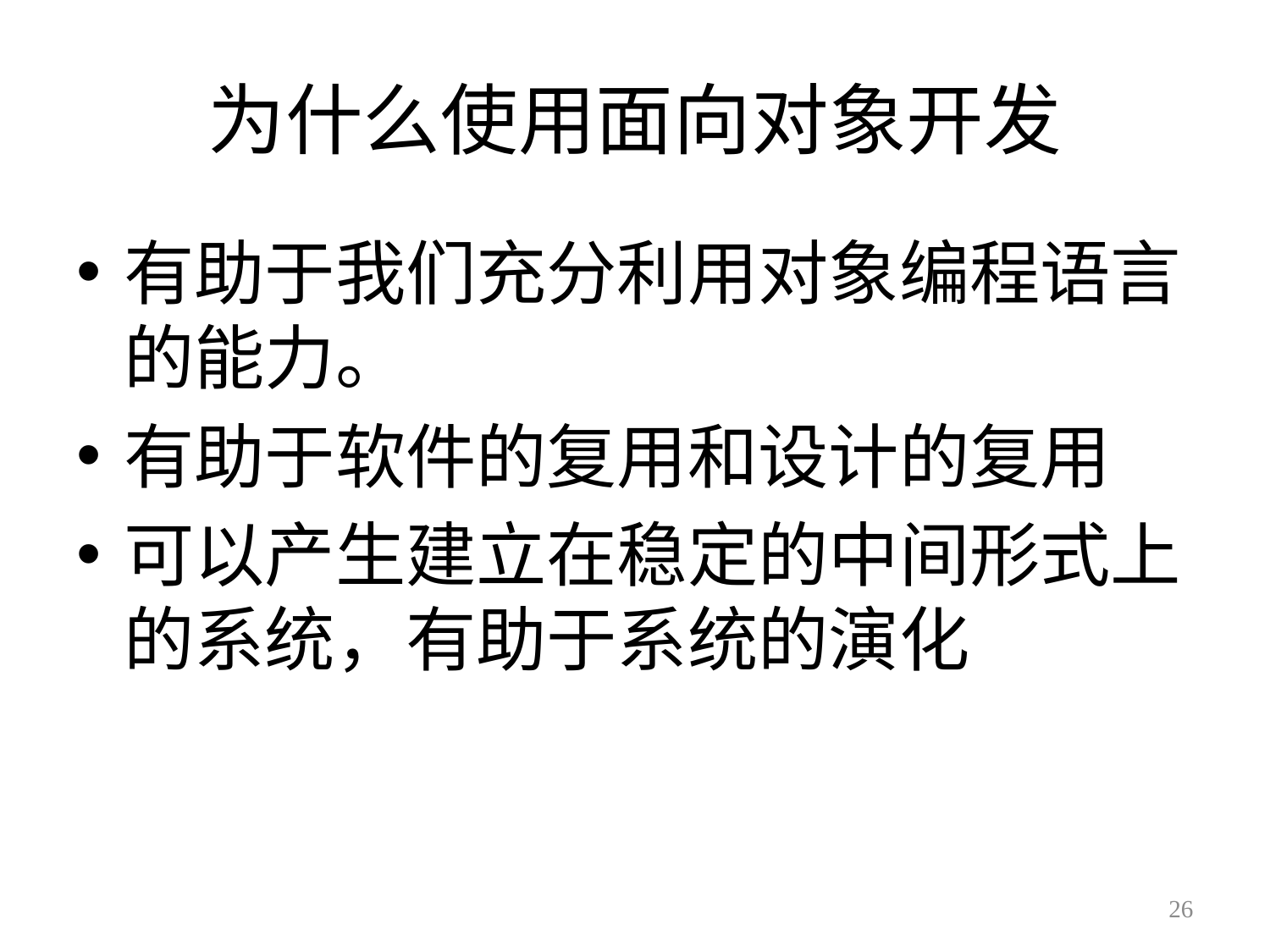

# 为什么使用面向对象开发
有助于我们充分利用对象编程语言的能力。
有助于软件的复用和设计的复用
可以产生建立在稳定的中间形式上的系统，有助于系统的演化
26